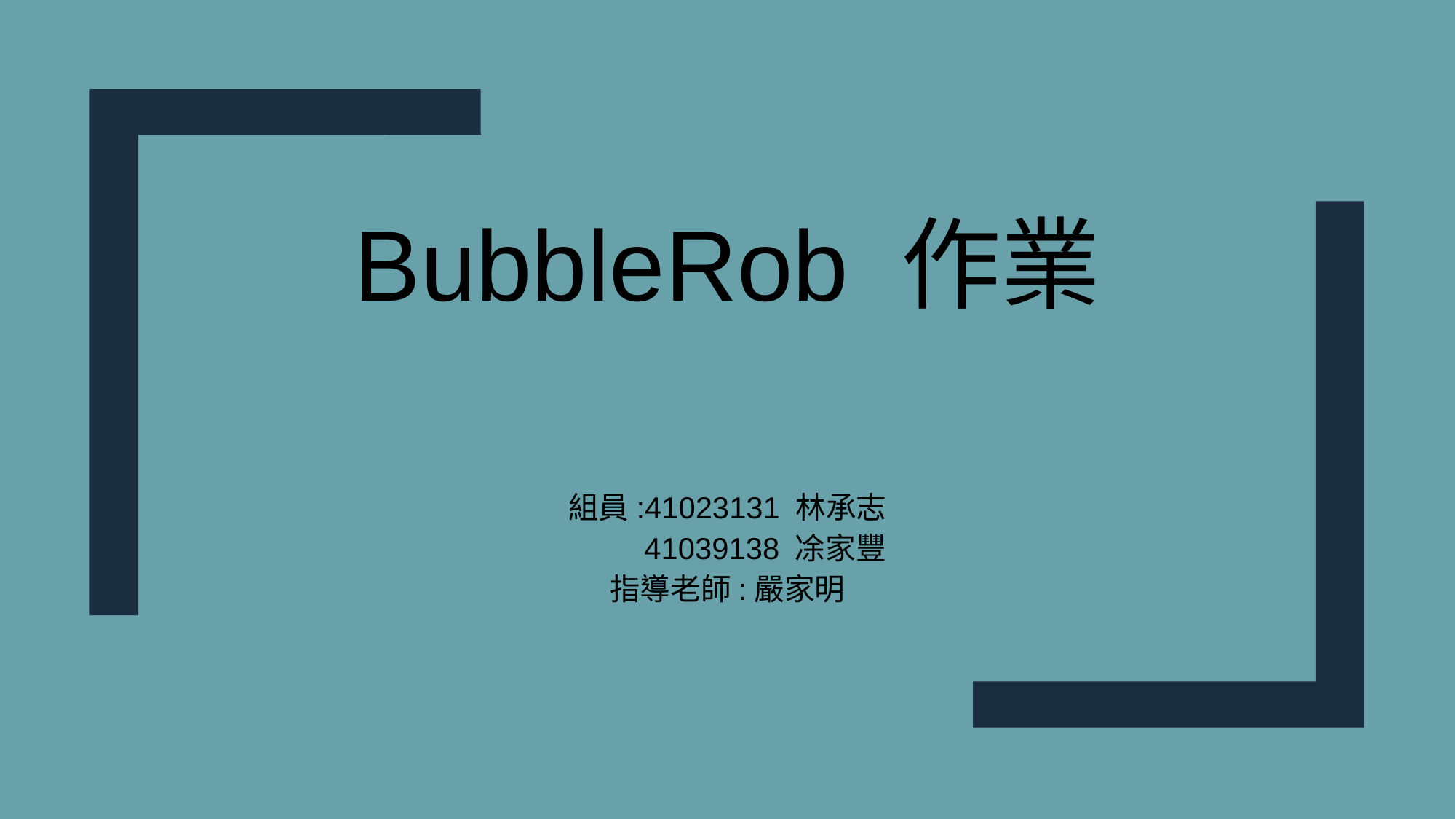

BubbleRob 作業

組員:41023131 林承志
         41039138 凃家豐
指導老師:嚴家明